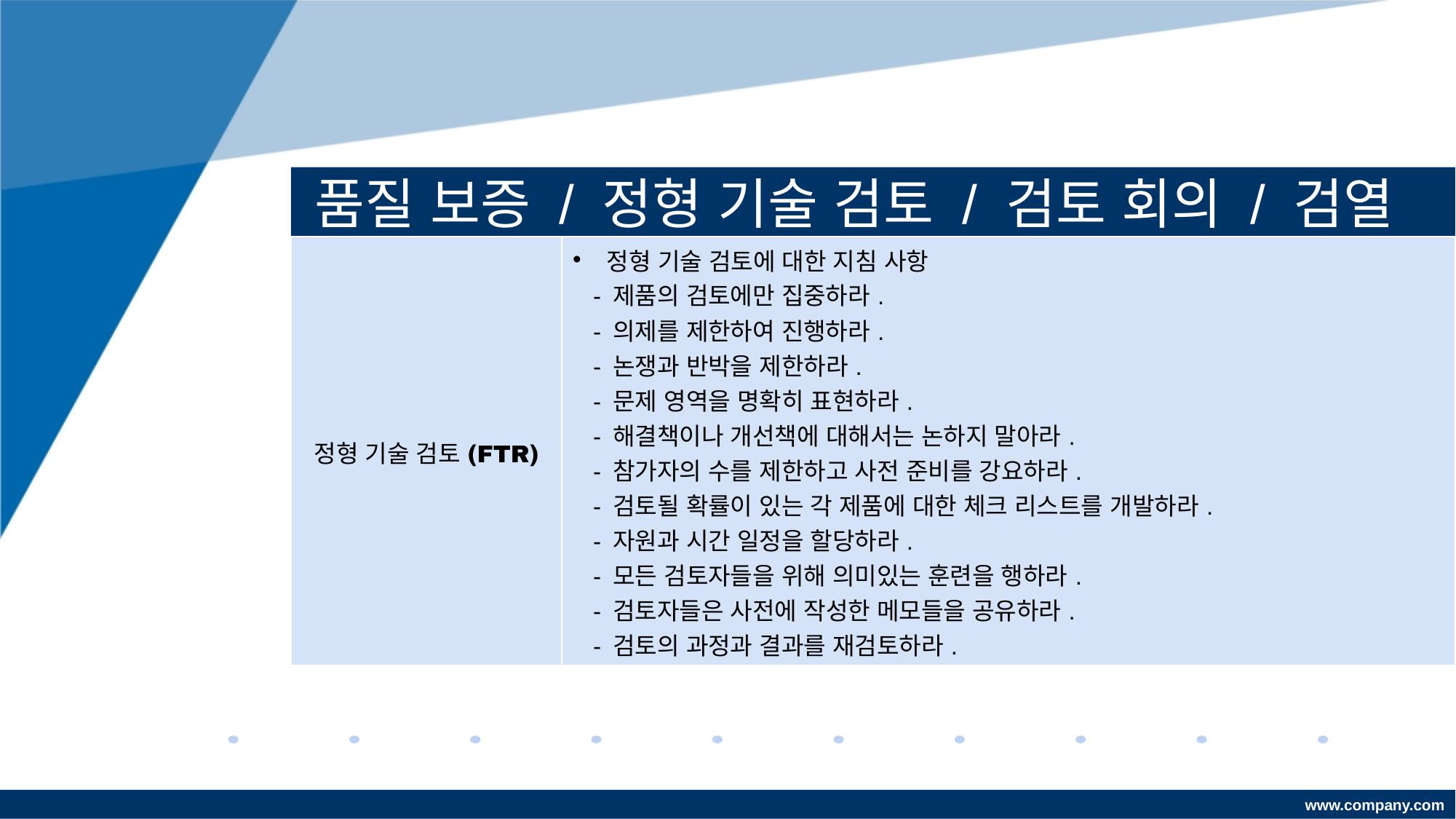

# 품질 보증 / 정형 기술 검토 / 검토 회의 / 검열
| 정형 기술 검토(FTR) | 정형 기술 검토에 대한 지침 사항 - 제품의 검토에만 집중하라. - 의제를 제한하여 진행하라. - 논쟁과 반박을 제한하라. - 문제 영역을 명확히 표현하라. - 해결책이나 개선책에 대해서는 논하지 말아라. - 참가자의 수를 제한하고 사전 준비를 강요하라. - 검토될 확률이 있는 각 제품에 대한 체크 리스트를 개발하라. - 자원과 시간 일정을 할당하라. - 모든 검토자들을 위해 의미있는 훈련을 행하라. - 검토자들은 사전에 작성한 메모들을 공유하라. - 검토의 과정과 결과를 재검토하라. |
| --- | --- |